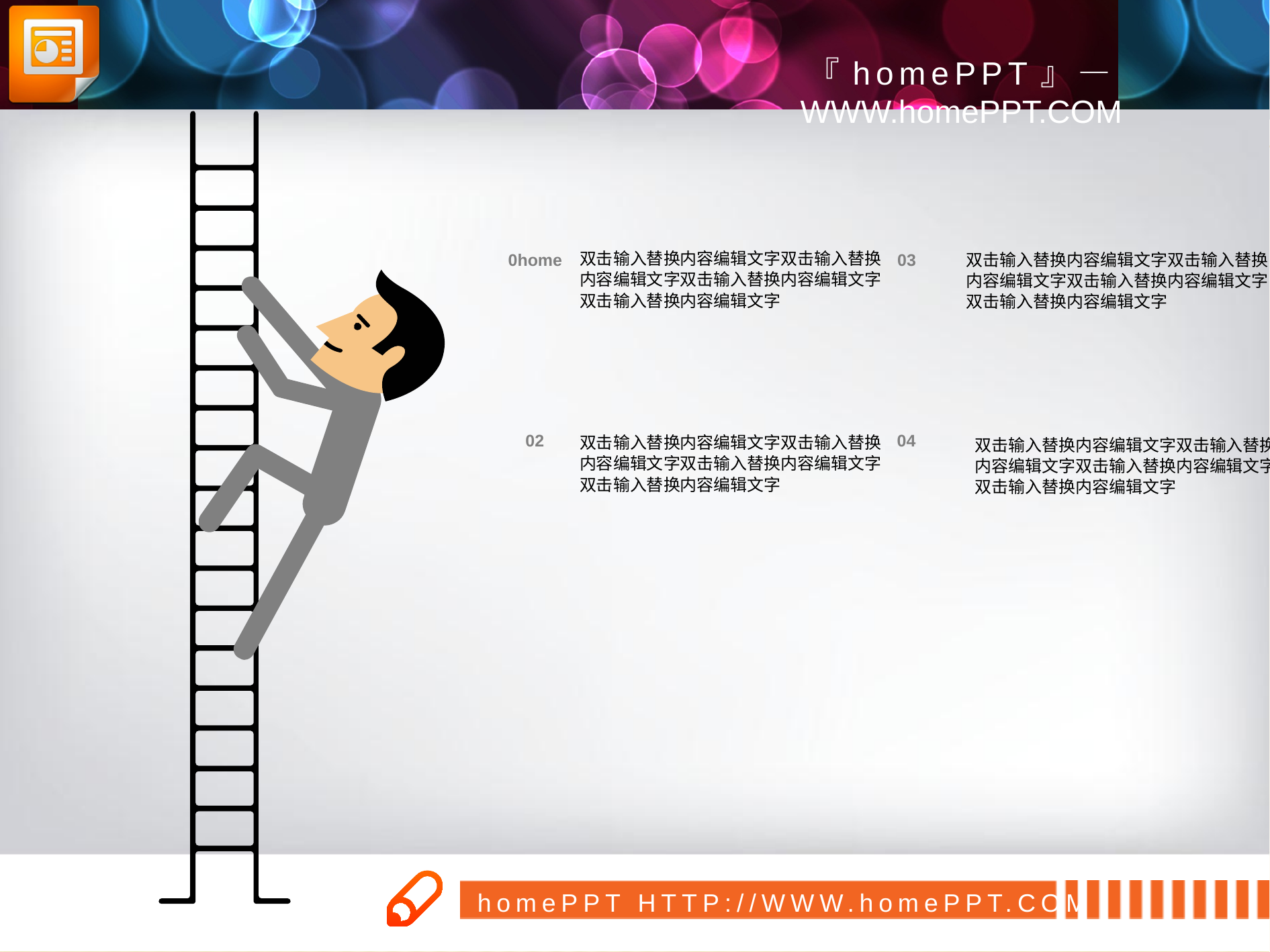

双击输入替换内容编辑文字双击输入替换内容编辑文字双击输入替换内容编辑文字双击输入替换内容编辑文字
双击输入替换内容编辑文字双击输入替换内容编辑文字双击输入替换内容编辑文字双击输入替换内容编辑文字
0home
03
双击输入替换内容编辑文字双击输入替换内容编辑文字双击输入替换内容编辑文字双击输入替换内容编辑文字
02
04
双击输入替换内容编辑文字双击输入替换内容编辑文字双击输入替换内容编辑文字双击输入替换内容编辑文字